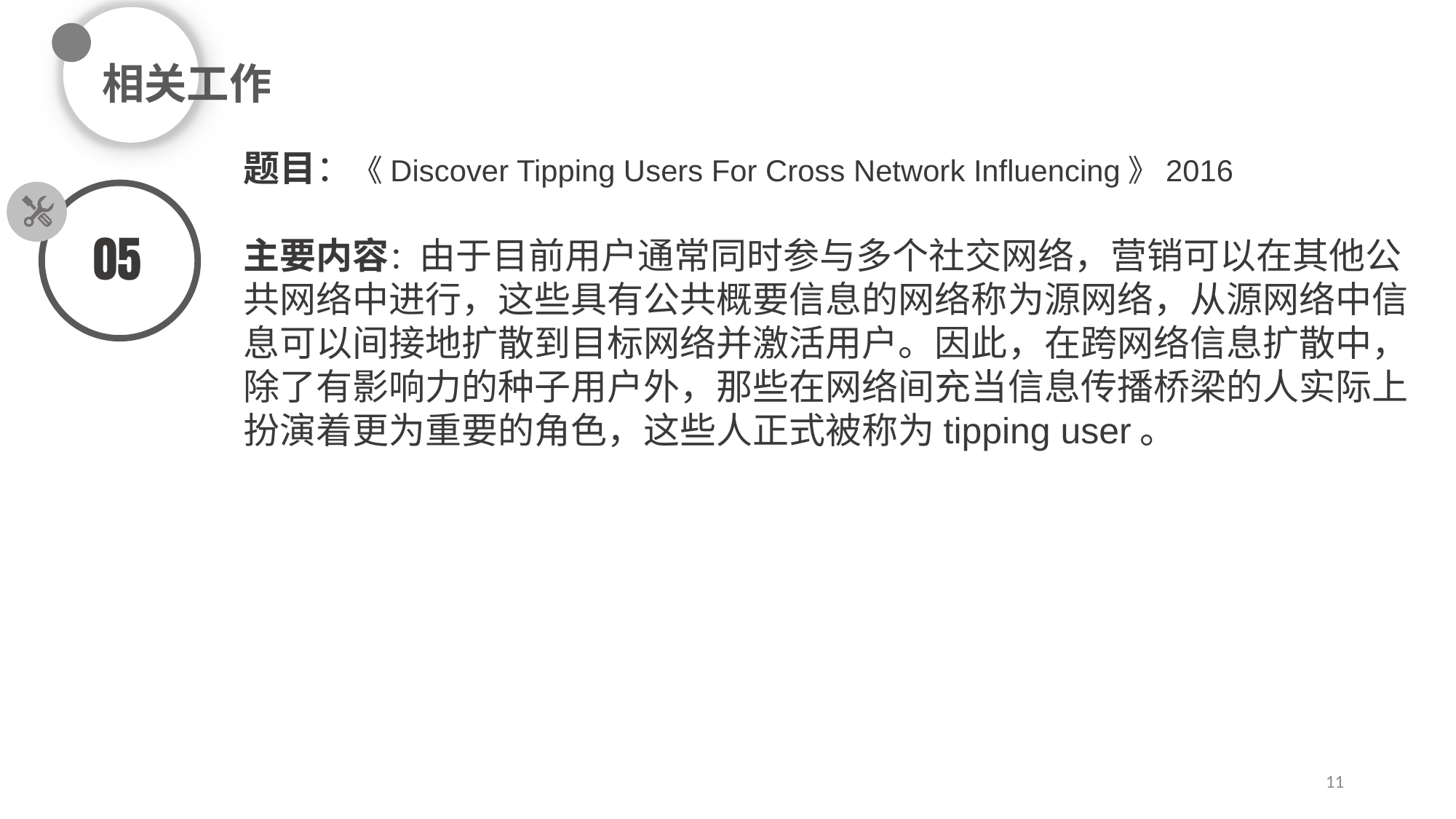

相关工作
题目：《Discover Tipping Users For Cross Network Influencing》2016

主要内容：由于目前用户通常同时参与多个社交网络，营销可以在其他公共网络中进行，这些具有公共概要信息的网络称为源网络，从源网络中信息可以间接地扩散到目标网络并激活用户。因此，在跨网络信息扩散中，除了有影响力的种子用户外，那些在网络间充当信息传播桥梁的人实际上扮演着更为重要的角色，这些人正式被称为tipping user。

05
11